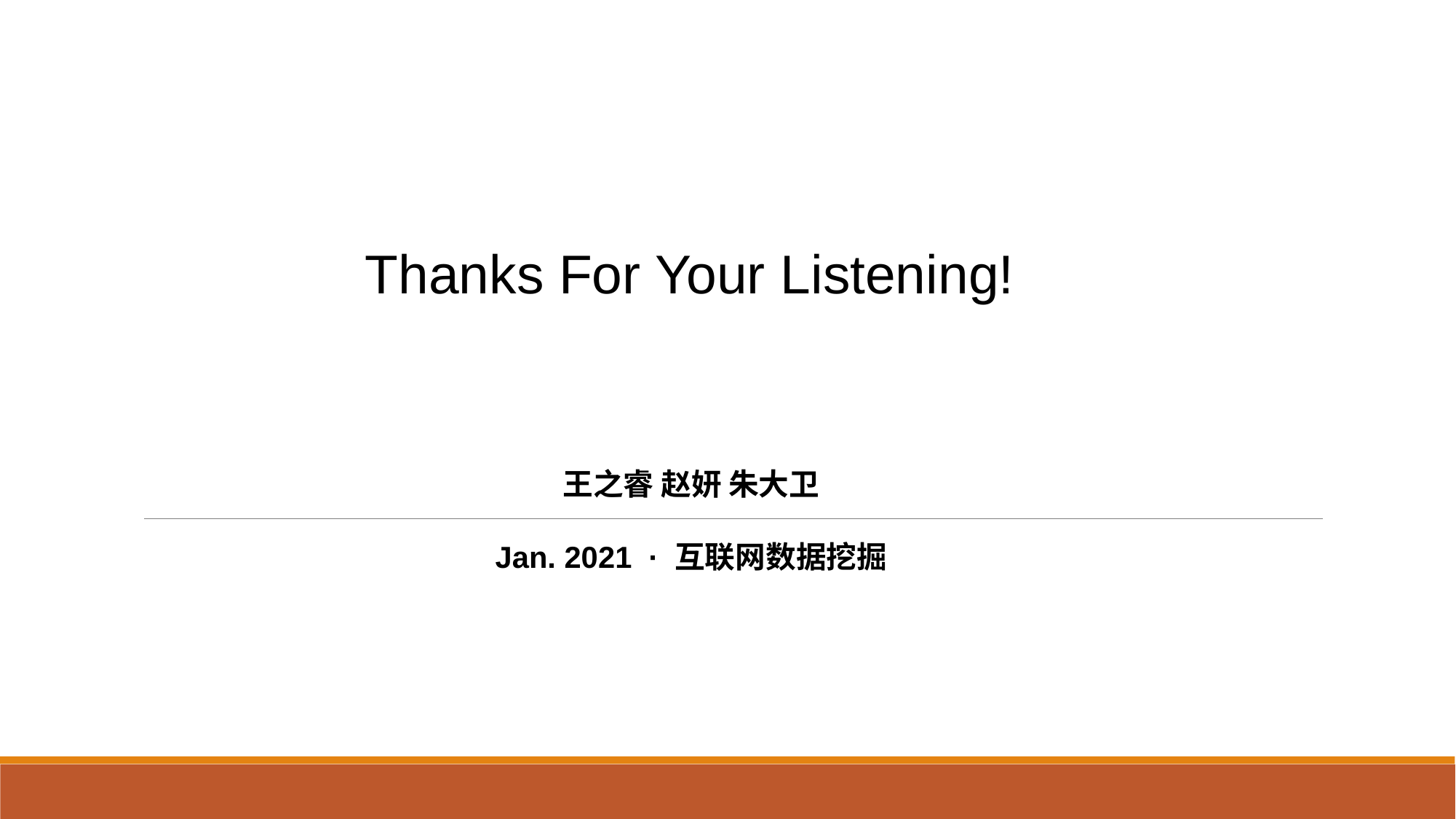

Thanks For Your Listening!
王之睿 赵妍 朱大卫

Jan. 2021  · 互联网数据挖掘